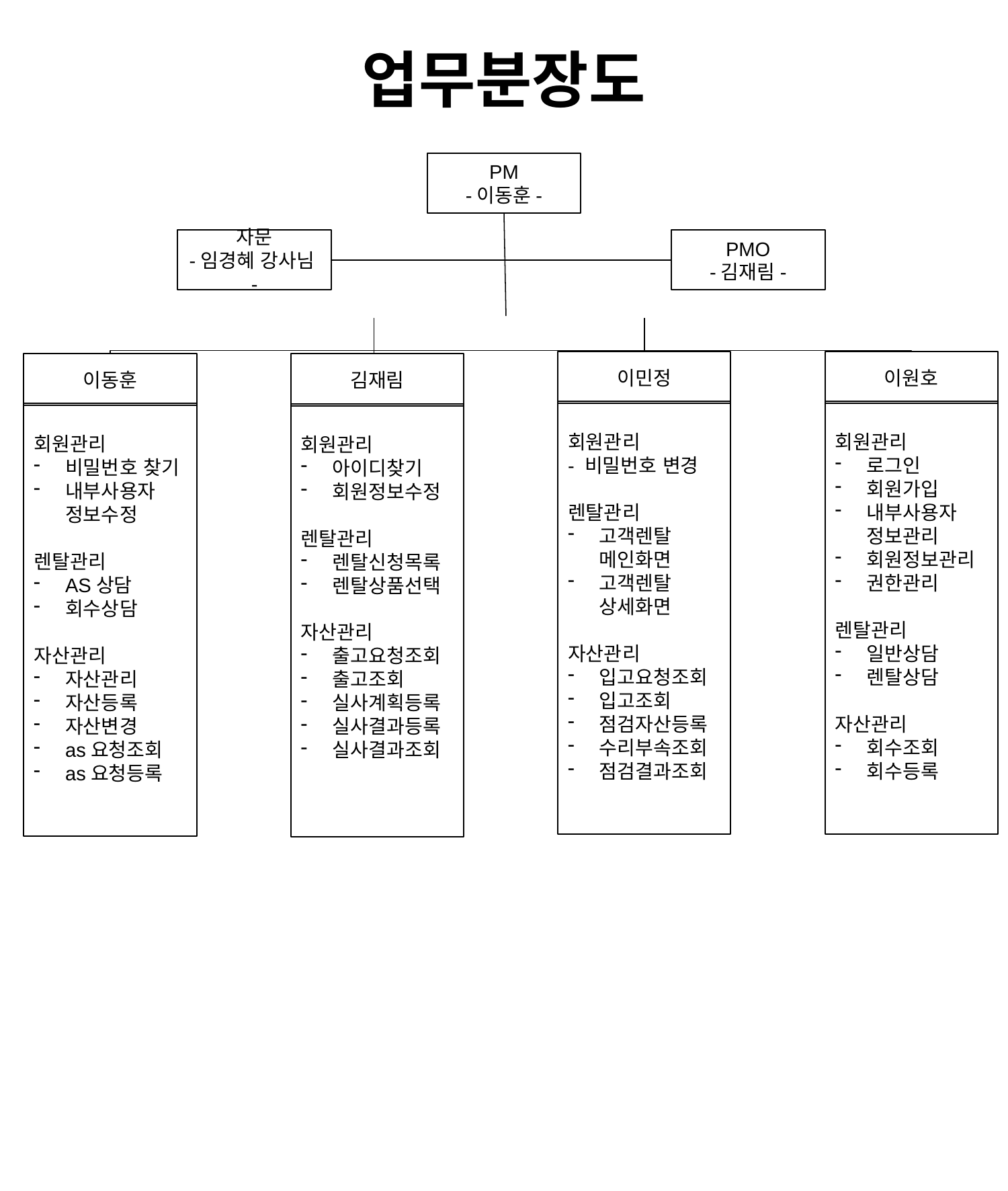

업무분장도
PM
-이동훈-
자문
-임경혜 강사님-
PMO
-김재림-
이민정

회원관리
- 비밀번호 변경

렌탈관리
고객렌탈 메인화면
고객렌탈 상세화면

자산관리
입고요청조회
입고조회
점검자산등록
수리부속조회
점검결과조회

이원호

회원관리
로그인
회원가입
내부사용자 정보관리
회원정보관리
권한관리

렌탈관리
일반상담
렌탈상담

자산관리
회수조회
회수등록

이동훈

회원관리
비밀번호 찾기
내부사용자 정보수정

렌탈관리
AS상담
회수상담

자산관리
자산관리
자산등록
자산변경
as요청조회
as요청등록

김재림

회원관리
아이디찾기
회원정보수정

렌탈관리
렌탈신청목록
렌탈상품선택

자산관리
출고요청조회
출고조회
실사계획등록
실사결과등록
실사결과조회